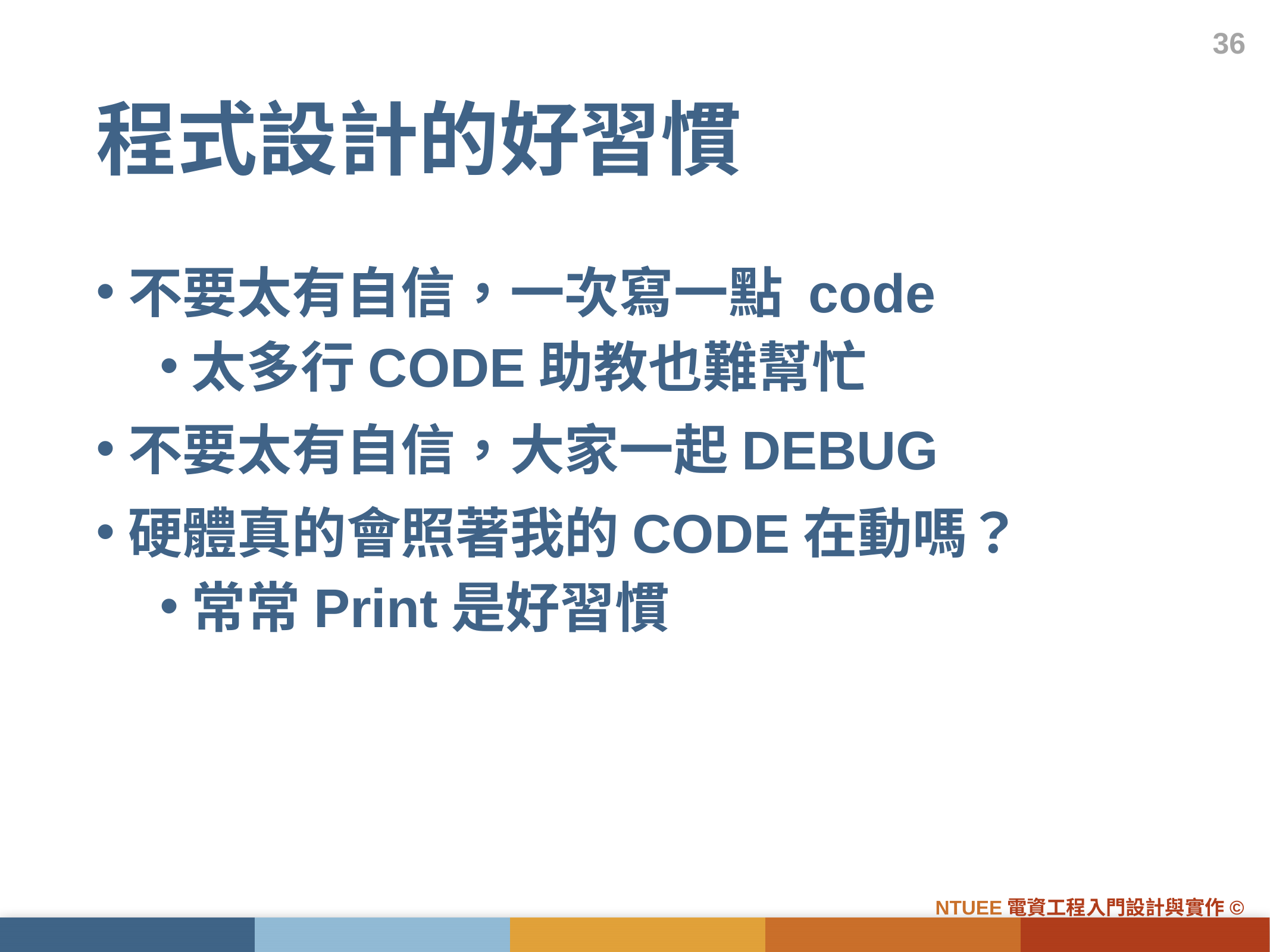

36
# 程式設計的好習慣
不要太有自信，一次寫一點 code
太多行CODE助教也難幫忙
不要太有自信，大家一起DEBUG
硬體真的會照著我的CODE在動嗎？
常常Print是好習慣